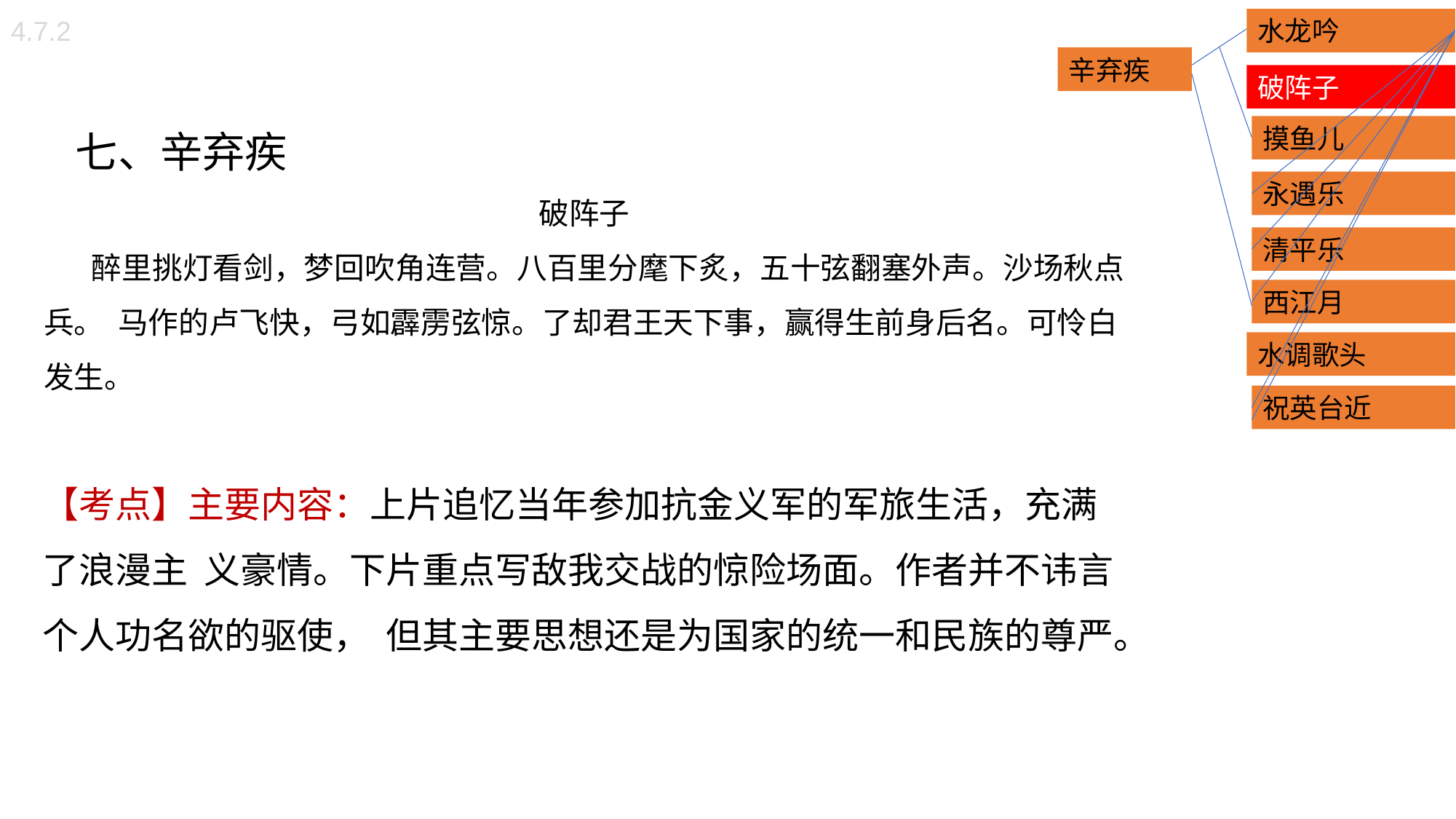

4.7.2
水龙吟
辛弃疾
破阵子
   七、辛弃疾
破阵子
      醉里挑灯看剑，梦回吹角连营。八百里分麾下炙，五十弦翻塞外声。沙场秋点兵。  马作的卢飞快，弓如霹雳弦惊。了却君王天下事，赢得生前身后名。可怜白发生。

【考点】主要内容：上片追忆当年参加抗金义军的军旅生活，充满了浪漫主  义豪情。下片重点写敌我交战的惊险场面。作者并不讳言个人功名欲的驱使，  但其主要思想还是为国家的统一和民族的尊严。
摸鱼儿
永遇乐
清平乐
西江月
水调歌头
祝英台近